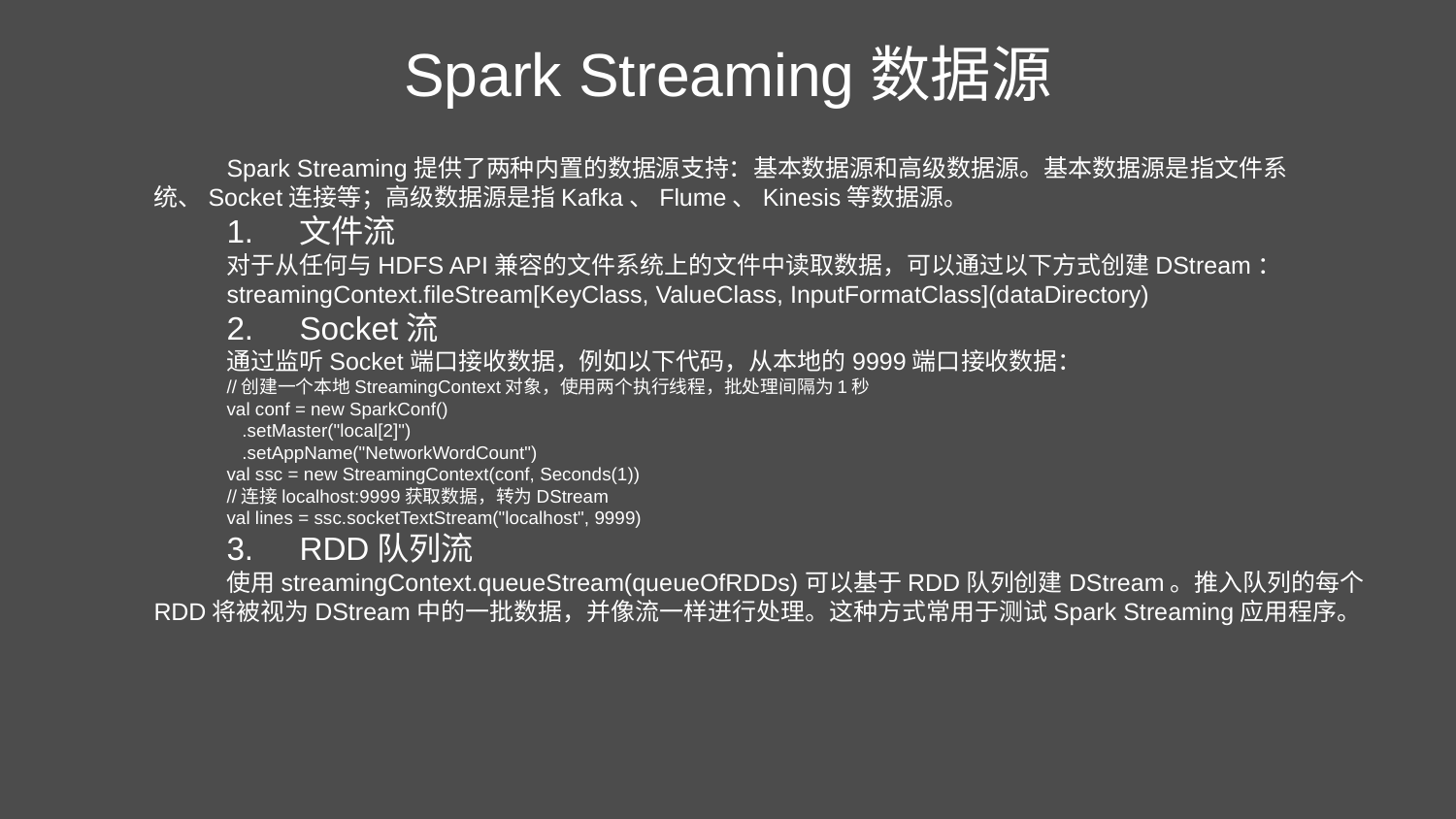

Spark Streaming数据源

Spark Streaming提供了两种内置的数据源支持：基本数据源和高级数据源。基本数据源是指文件系统、Socket连接等；高级数据源是指Kafka、Flume、Kinesis等数据源。
1.	文件流
对于从任何与HDFS API兼容的文件系统上的文件中读取数据，可以通过以下方式创建DStream：
streamingContext.fileStream[KeyClass, ValueClass, InputFormatClass](dataDirectory)
2.	Socket流
通过监听Socket端口接收数据，例如以下代码，从本地的9999端口接收数据：
//创建一个本地StreamingContext对象，使用两个执行线程，批处理间隔为1秒
val conf = new SparkConf()
   .setMaster("local[2]")
   .setAppName("NetworkWordCount")
val ssc = new StreamingContext(conf, Seconds(1))
//连接localhost:9999获取数据，转为DStream
val lines = ssc.socketTextStream("localhost", 9999)
3.	RDD队列流
使用streamingContext.queueStream(queueOfRDDs)可以基于RDD队列创建DStream。推入队列的每个RDD将被视为DStream中的一批数据，并像流一样进行处理。这种方式常用于测试Spark Streaming应用程序。